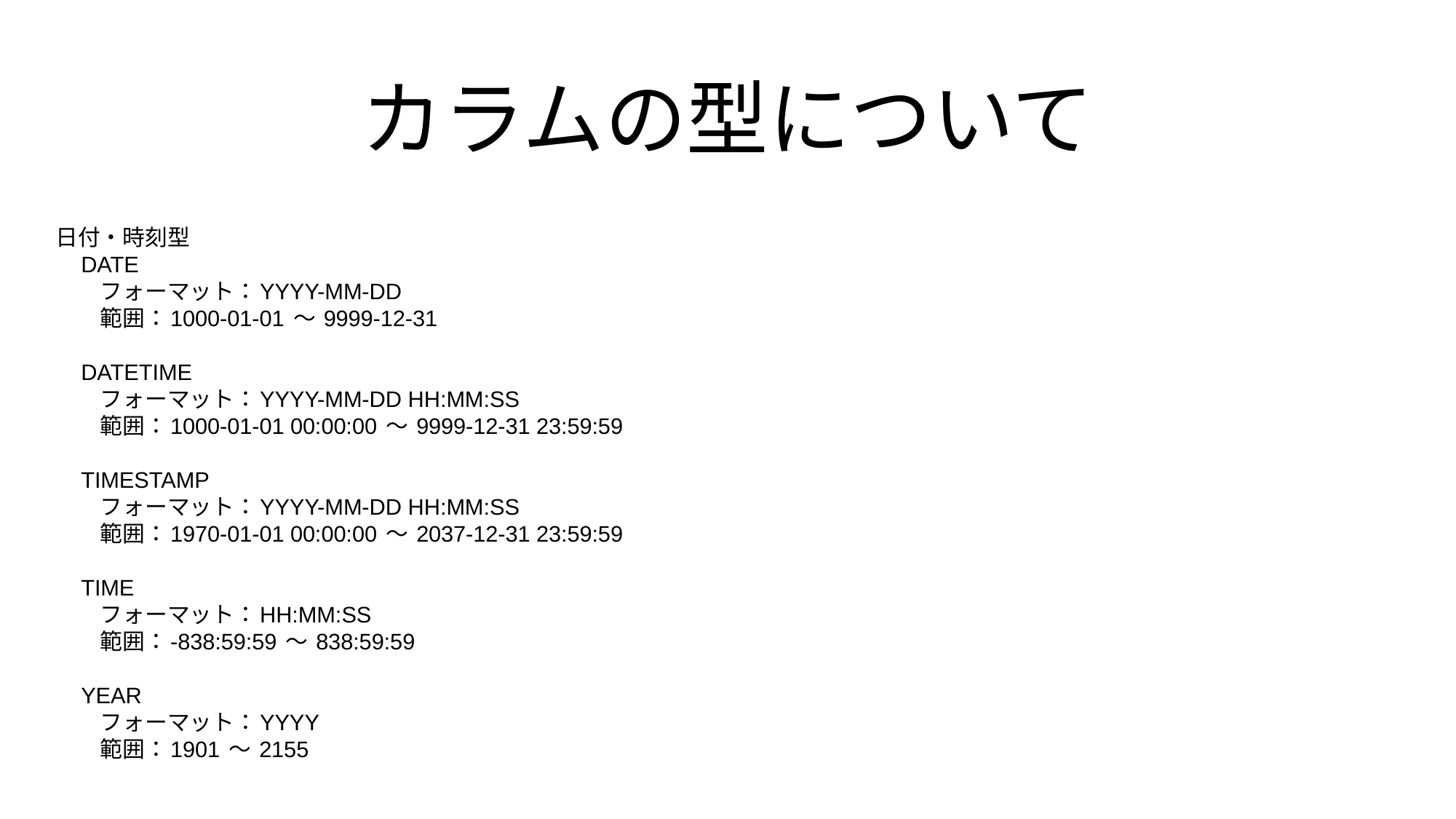

# カラムの型について
日付・時刻型
　DATE
　　フォーマット：YYYY-MM-DD
　　範囲：1000-01-01 〜 9999-12-31

　DATETIME
　　フォーマット：YYYY-MM-DD HH:MM:SS
　　範囲：1000-01-01 00:00:00 〜 9999-12-31 23:59:59

　TIMESTAMP
　　フォーマット：YYYY-MM-DD HH:MM:SS
　　範囲：1970-01-01 00:00:00 〜 2037-12-31 23:59:59

　TIME
　　フォーマット：HH:MM:SS
　　範囲：-838:59:59 〜 838:59:59

　YEAR
　　フォーマット：YYYY
　　範囲：1901 〜 2155